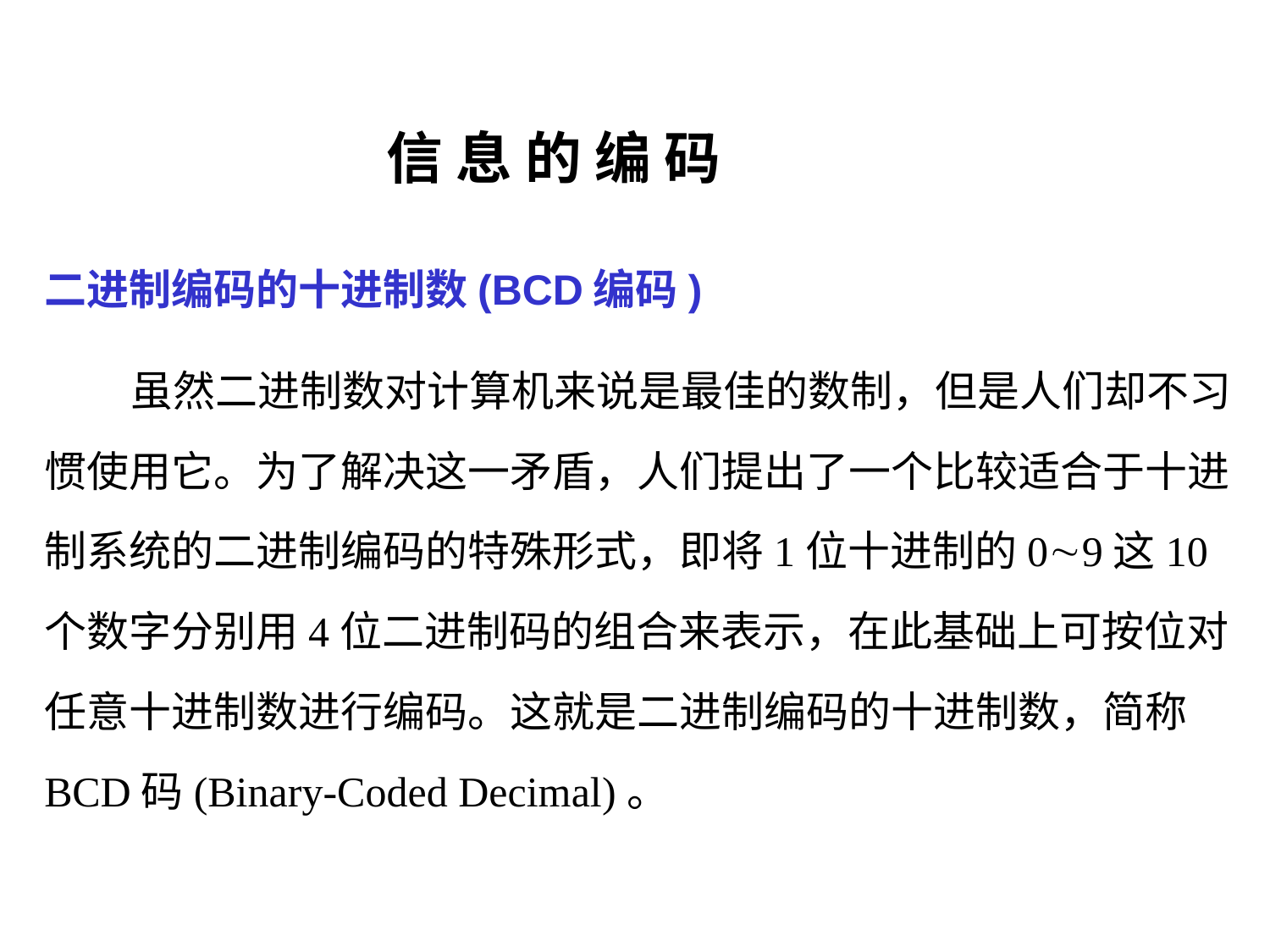

信 息 的 编 码
二进制编码的十进制数(BCD编码)
        虽然二进制数对计算机来说是最佳的数制，但是人们却不习惯使用它。为了解决这一矛盾，人们提出了一个比较适合于十进制系统的二进制编码的特殊形式，即将1位十进制的0∼9这10个数字分别用4位二进制码的组合来表示，在此基础上可按位对任意十进制数进行编码。这就是二进制编码的十进制数，简称BCD码(Binary-Coded Decimal)。